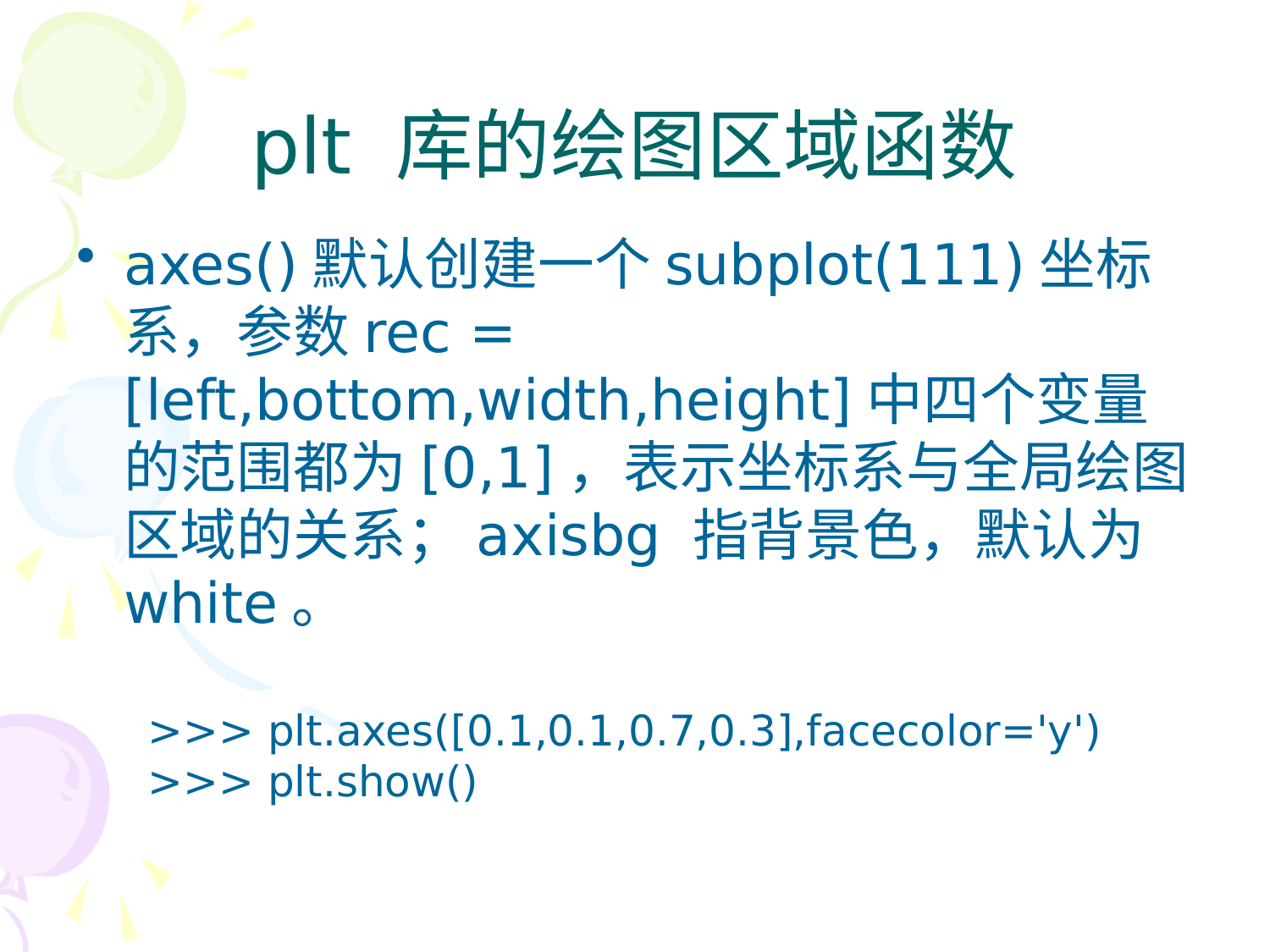

# plt 库的绘图区域函数
axes()默认创建一个subplot(111)坐标系，参数rec = [left,bottom,width,height]中四个变量的范围都为[0,1]，表示坐标系与全局绘图区域的关系；axisbg 指背景色，默认为white。
>>> plt.axes([0.1,0.1,0.7,0.3],facecolor='y')
>>> plt.show()